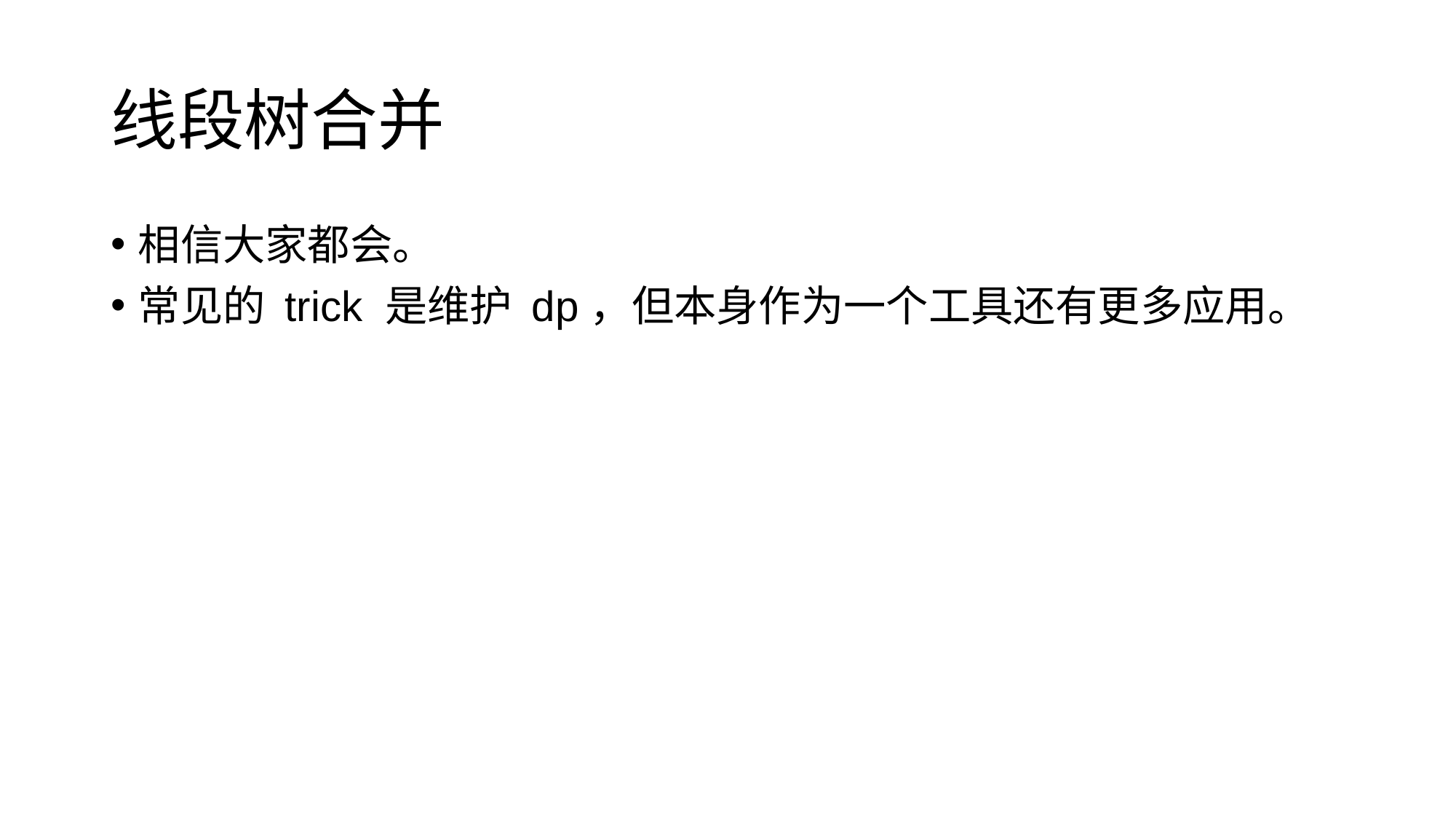

# 线段树合并
相信大家都会。
常见的 trick 是维护 dp，但本身作为一个工具还有更多应用。